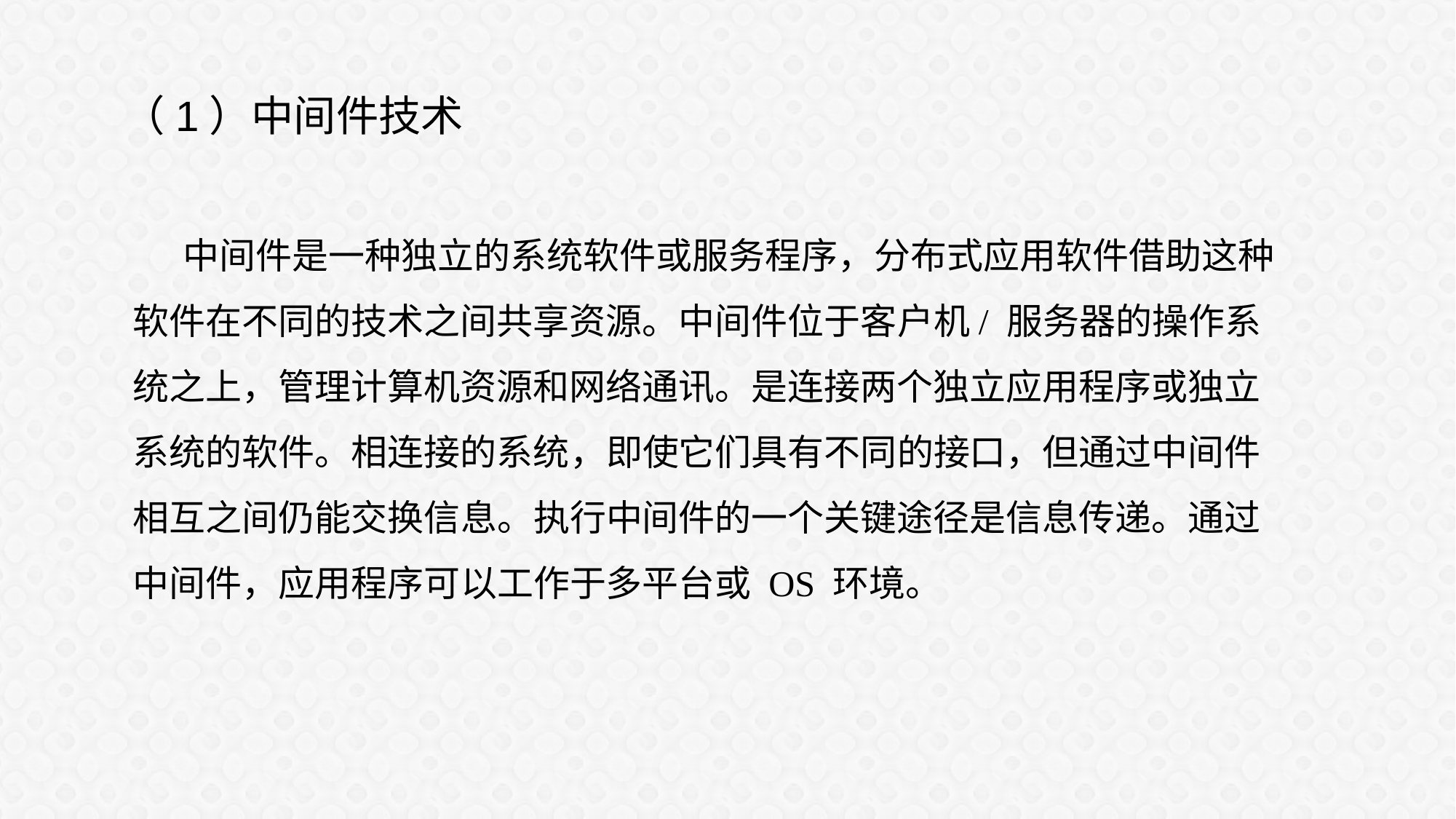

（1）中间件技术
     中间件是一种独立的系统软件或服务程序，分布式应用软件借助这种软件在不同的技术之间共享资源。中间件位于客户机/ 服务器的操作系统之上，管理计算机资源和网络通讯。是连接两个独立应用程序或独立系统的软件。相连接的系统，即使它们具有不同的接口，但通过中间件相互之间仍能交换信息。执行中间件的一个关键途径是信息传递。通过中间件，应用程序可以工作于多平台或 OS 环境。